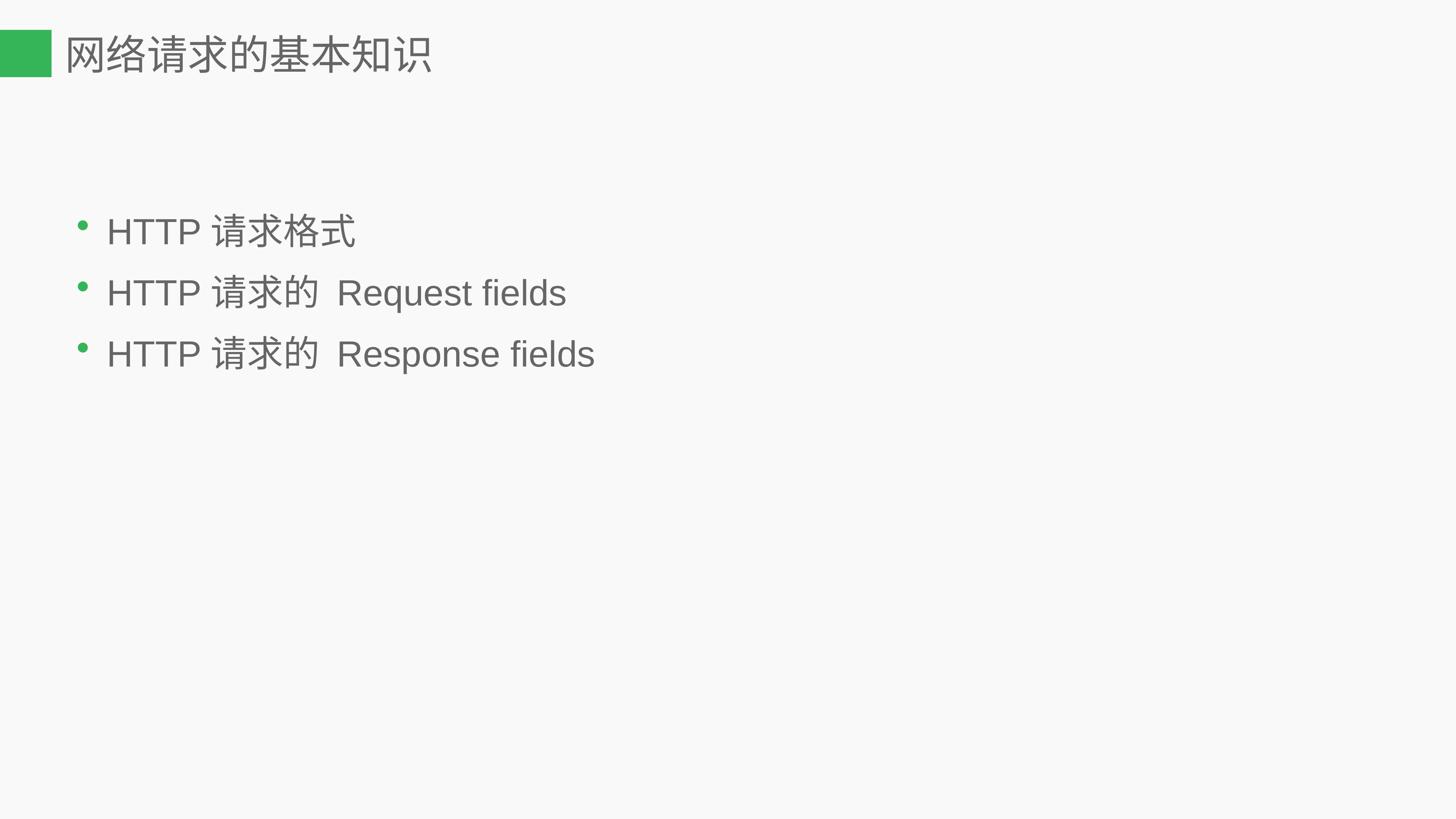

网络请求的基本知识

HTTP请求格式
HTTP请求的 Request fields
HTTP请求的 Response fields